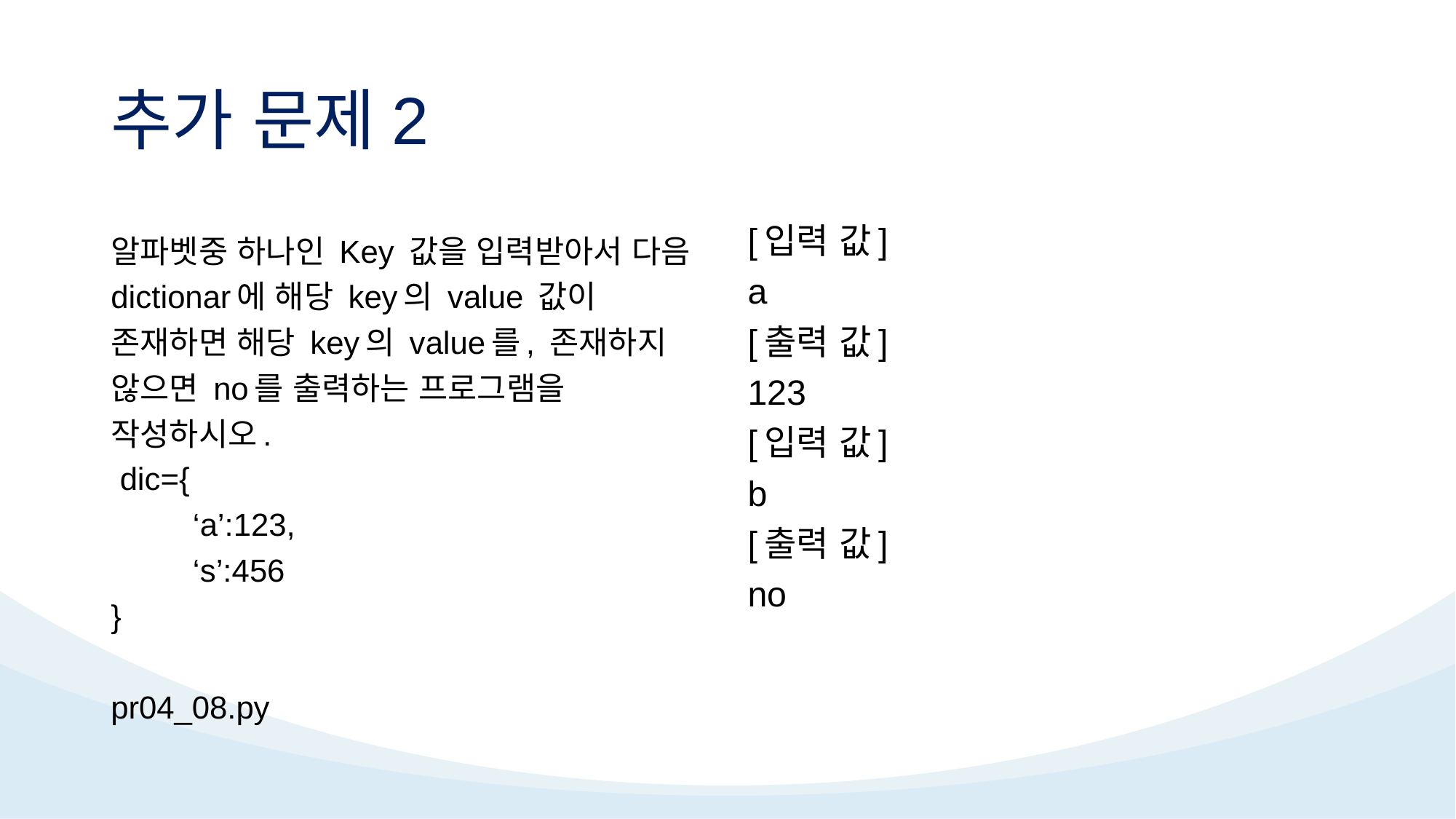

# 추가 문제2
알파벳중 하나인 Key 값을 입력받아서 다음 dictionar에 해당 key의 value 값이 존재하면 해당 key의 value를, 존재하지 않으면 no를 출력하는 프로그램을 작성하시오.
 dic={
	‘a’:123,
	‘s’:456
}

pr04_08.py

[입력 값]
a
[출력 값]
123
[입력 값]
b
[출력 값]
no